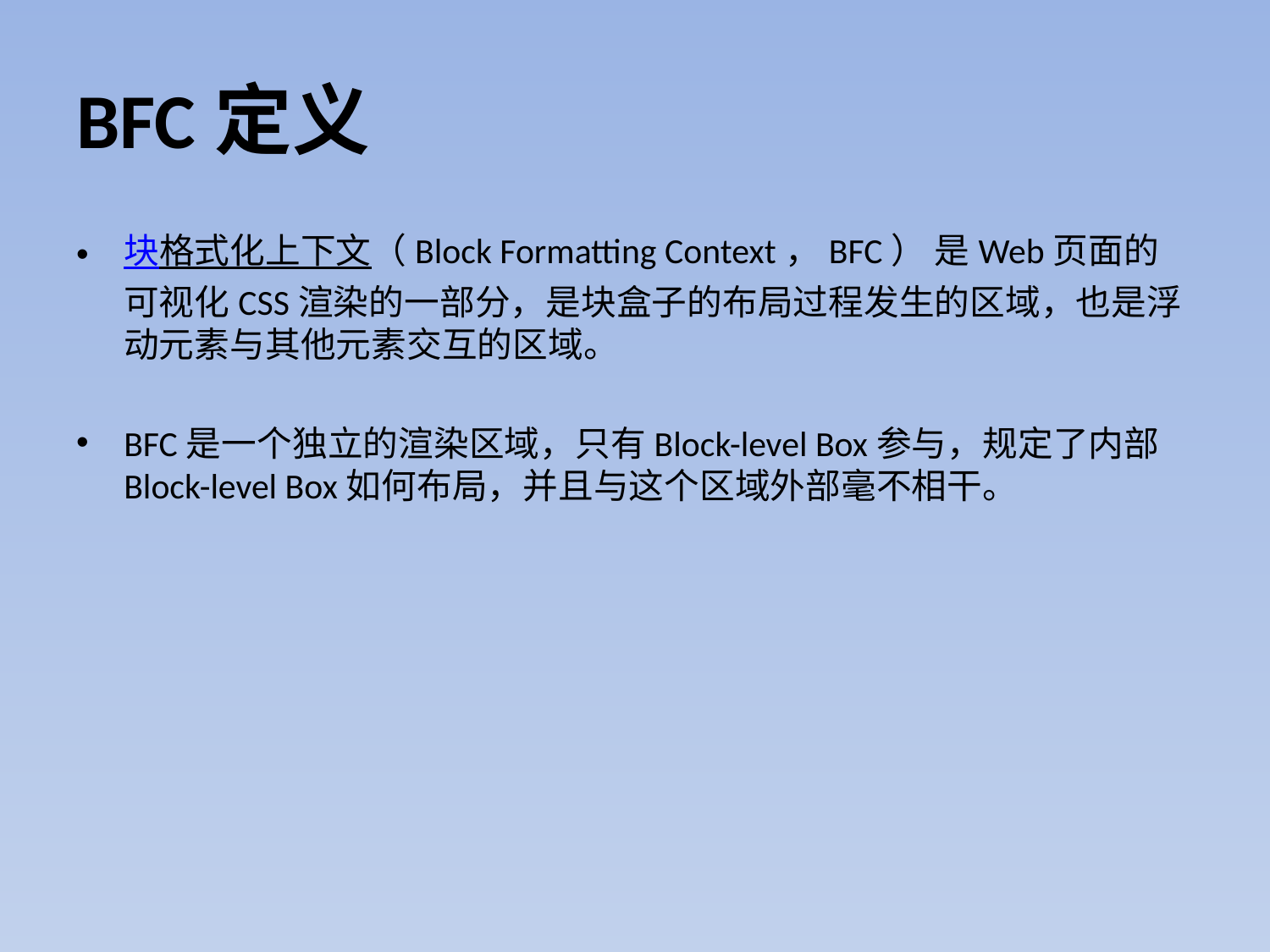

# BFC定义
块格式化上下文（Block Formatting Context，BFC） 是Web页面的可视化CSS渲染的一部分，是块盒子的布局过程发生的区域，也是浮动元素与其他元素交互的区域。

BFC是一个独立的渲染区域，只有Block-level Box参与，规定了内部Block-level Box如何布局，并且与这个区域外部毫不相干。